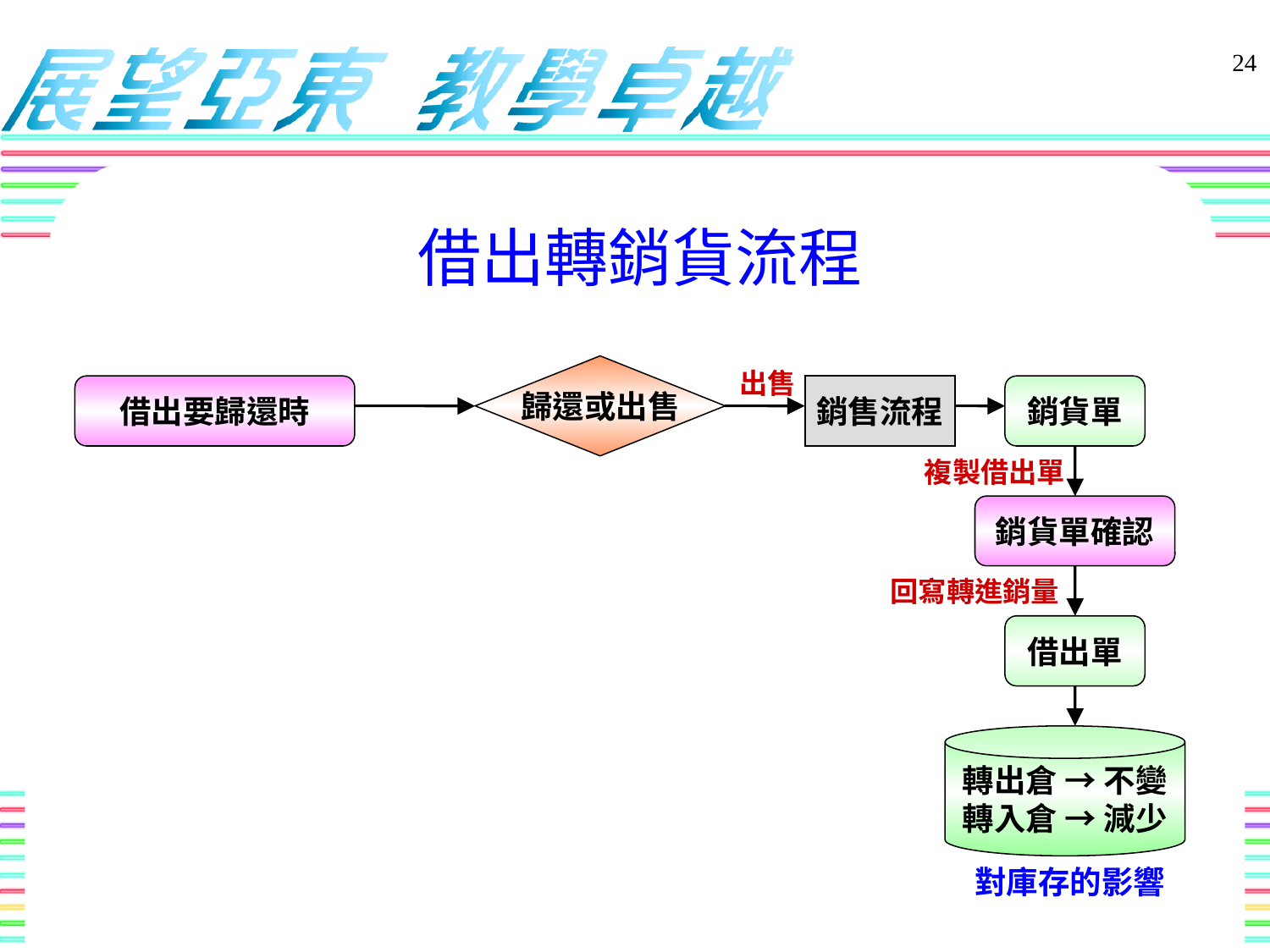

24
借出轉銷貨流程

歸還或出售
出售
借出要歸還時
銷售流程
銷貨單

複製借出單

銷貨單確認
回寫轉進銷量

借出單

轉出倉 → 不變
轉入倉 → 減少
對庫存的影響